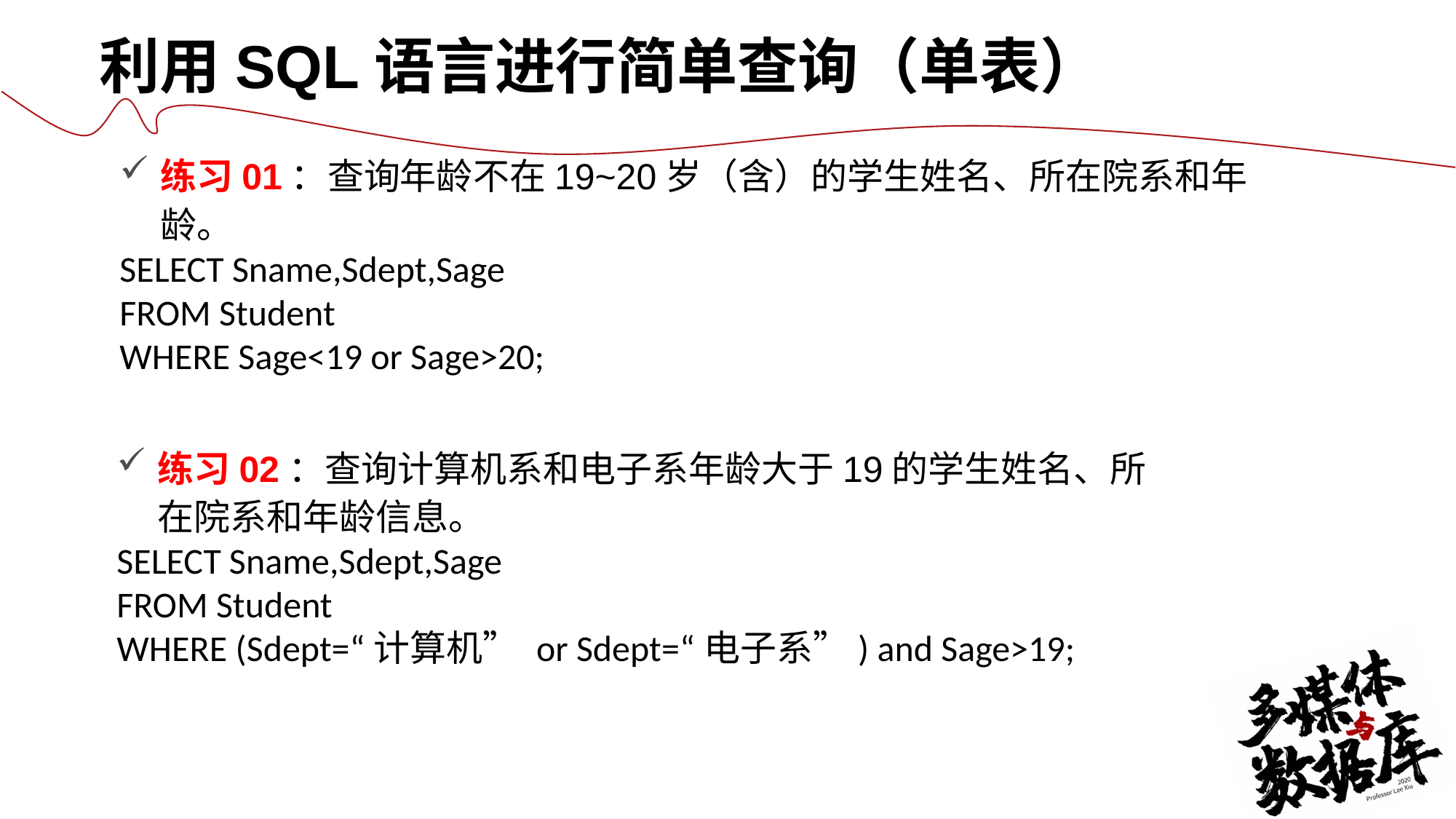

利用SQL语言进行简单查询（单表）
练习01：查询年龄不在19~20岁（含）的学生姓名、所在院系和年龄。
SELECT Sname,Sdept,Sage
FROM Student
WHERE Sage<19 or Sage>20;
练习02：查询计算机系和电子系年龄大于19的学生姓名、所在院系和年龄信息。
SELECT Sname,Sdept,Sage
FROM Student
WHERE (Sdept=“计算机” or Sdept=“电子系”) and Sage>19;